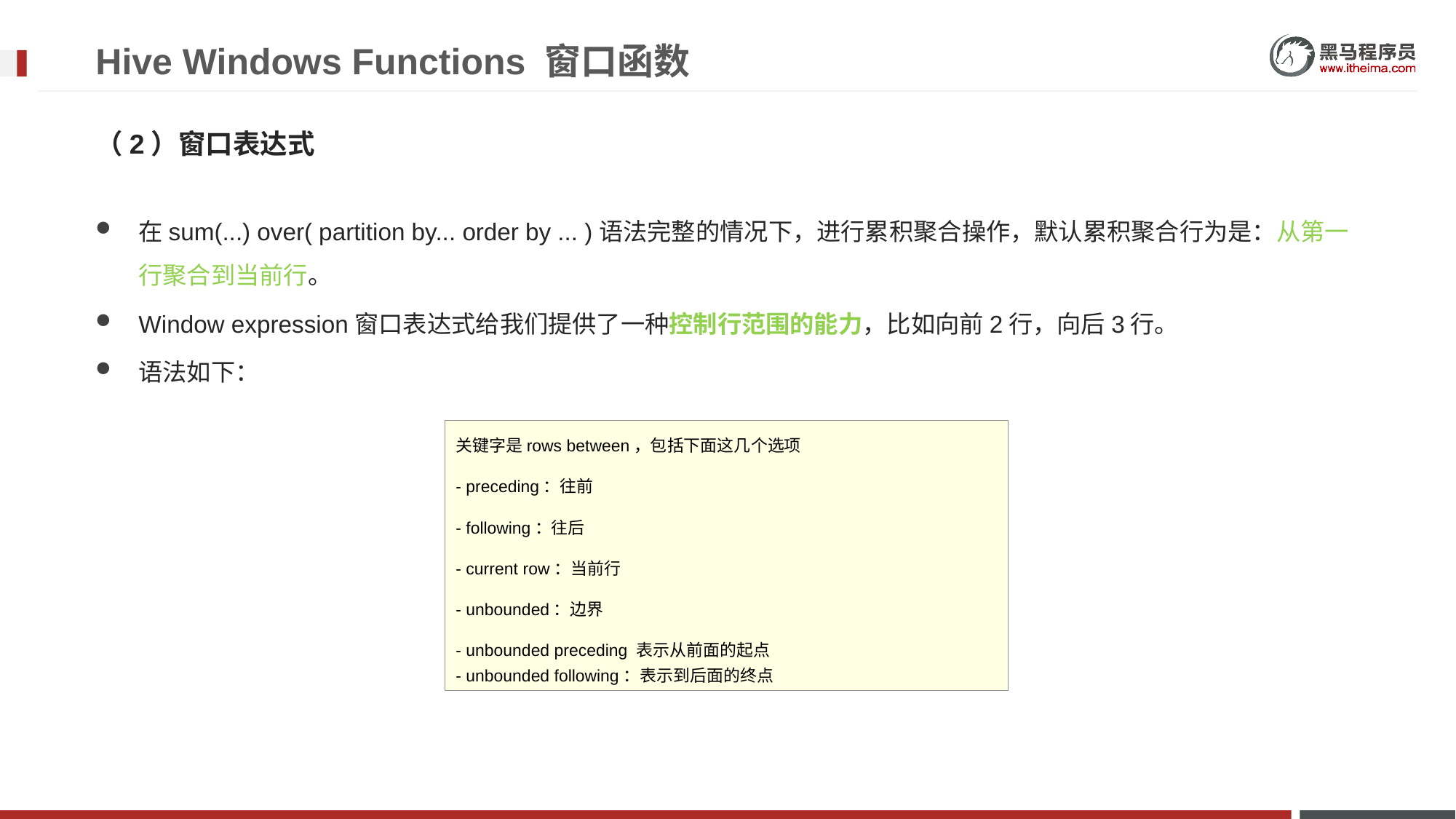

# Hive Windows Functions 窗口函数
（2）窗口表达式
在sum(...) over( partition by... order by ... )语法完整的情况下，进行累积聚合操作，默认累积聚合行为是：从第一行聚合到当前行。
Window expression窗口表达式给我们提供了一种控制行范围的能力，比如向前2行，向后3行。
语法如下：

关键字是rows between，包括下面这几个选项
- preceding：往前
- following：往后
- current row：当前行
- unbounded：边界
- unbounded preceding 表示从前面的起点
- unbounded following：表示到后面的终点